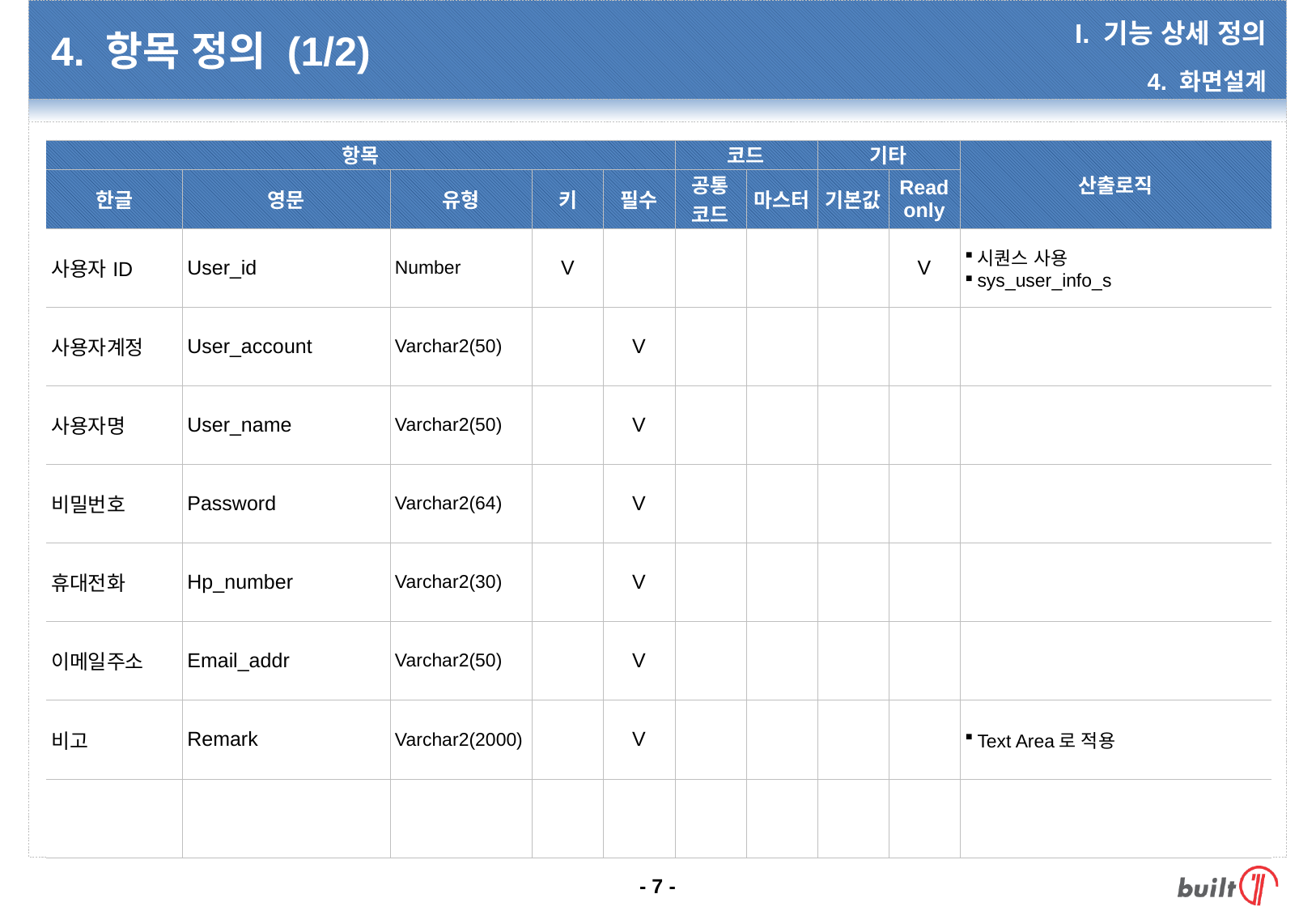

# 4. 항목 정의 (1/2)
I. 기능 상세 정의
4. 화면설계
| 항목 |  |  |  |  | 코드 |  | 기타 |  | 산출로직 |
| --- | --- | --- | --- | --- | --- | --- | --- | --- | --- |
| 한글 | 영문 | 유형 | 키 | 필수 | 공통 코드 | 마스터 | 기본값 | Read only |  |
| 사용자ID | User\_id | Number | V |  |  |  |  | V | 시퀀스 사용 sys\_user\_info\_s |
| 사용자계정 | User\_account | Varchar2(50) |  | V |  |  |  |  |  |
| 사용자명 | User\_name | Varchar2(50) |  | V |  |  |  |  |  |
| 비밀번호 | Password | Varchar2(64) |  | V |  |  |  |  |  |
| 휴대전화 | Hp\_number | Varchar2(30) |  | V |  |  |  |  |  |
| 이메일주소 | Email\_addr | Varchar2(50) |  | V |  |  |  |  |  |
| 비고 | Remark | Varchar2(2000) |  | V |  |  |  |  | Text Area로 적용 |
|  |  |  |  |  |  |  |  |  |  |